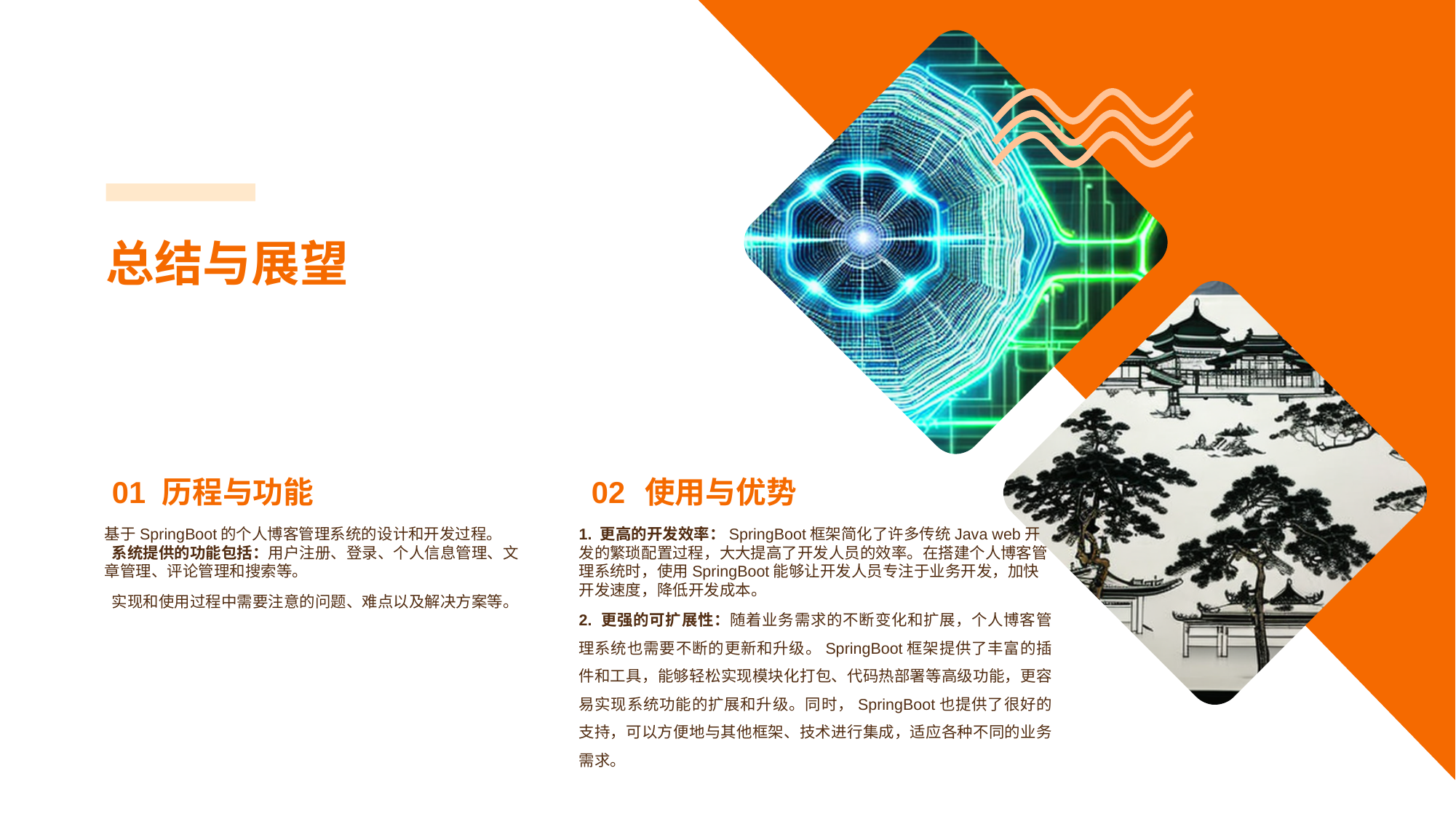

总结与展望

历程与功能
使用与优势
01
02
基于SpringBoot的个人博客管理系统的设计和开发过程。
 系统提供的功能包括：用户注册、登录、个人信息管理、文章管理、评论管理和搜索等。
 实现和使用过程中需要注意的问题、难点以及解决方案等。
1. 更高的开发效率：SpringBoot框架简化了许多传统Java web开发的繁琐配置过程，大大提高了开发人员的效率。在搭建个人博客管理系统时，使用SpringBoot能够让开发人员专注于业务开发，加快开发速度，降低开发成本。
2. 更强的可扩展性：随着业务需求的不断变化和扩展，个人博客管理系统也需要不断的更新和升级。SpringBoot框架提供了丰富的插件和工具，能够轻松实现模块化打包、代码热部署等高级功能，更容易实现系统功能的扩展和升级。同时，SpringBoot也提供了很好的支持，可以方便地与其他框架、技术进行集成，适应各种不同的业务需求。